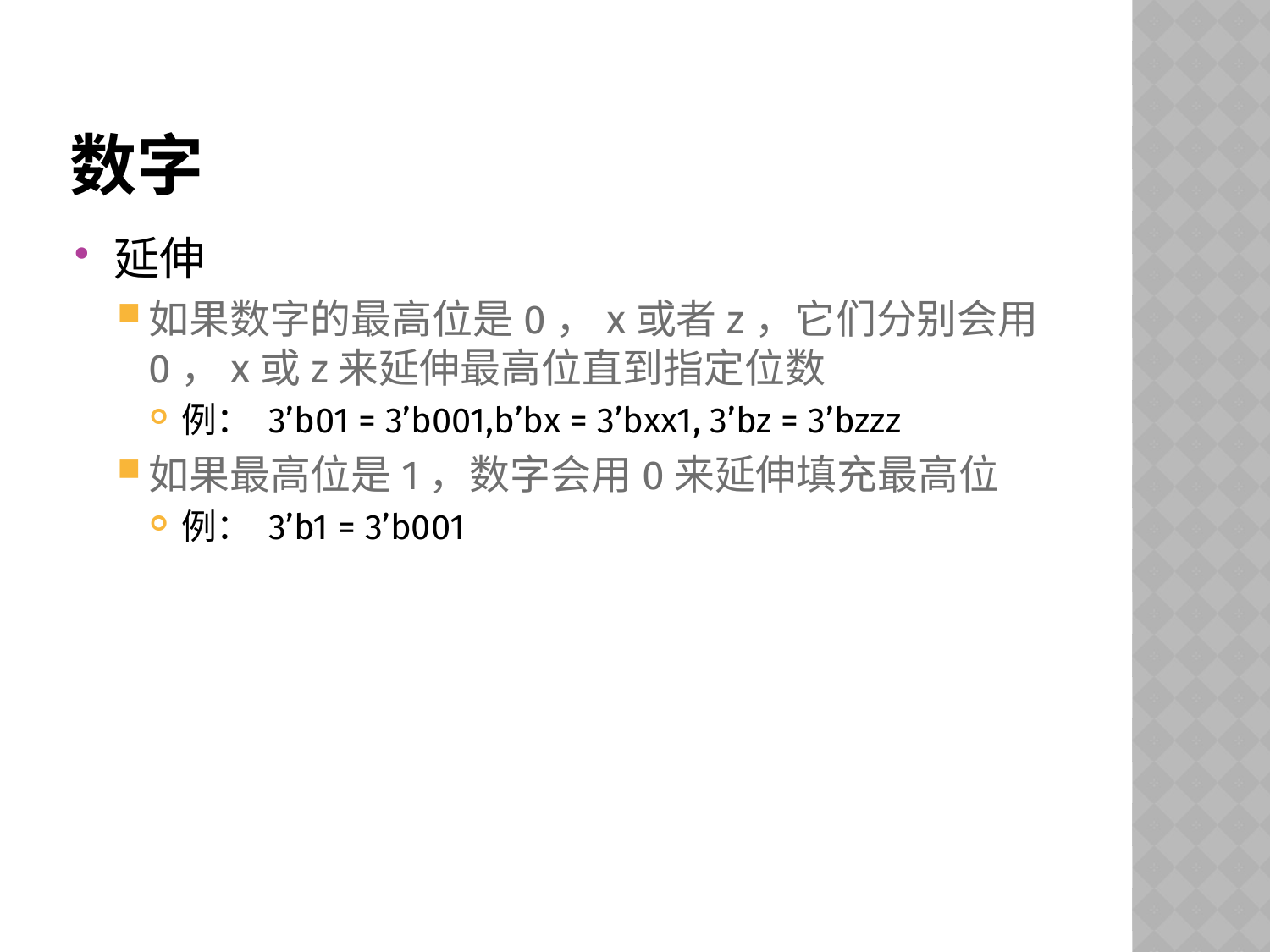

# 数字
延伸
如果数字的最高位是0，x或者z，它们分别会用0，x或z来延伸最高位直到指定位数
例： 3’b01 = 3’b001,b’bx = 3’bxx1, 3’bz = 3’bzzz
如果最高位是1，数字会用0来延伸填充最高位
例： 3’b1 = 3’b001